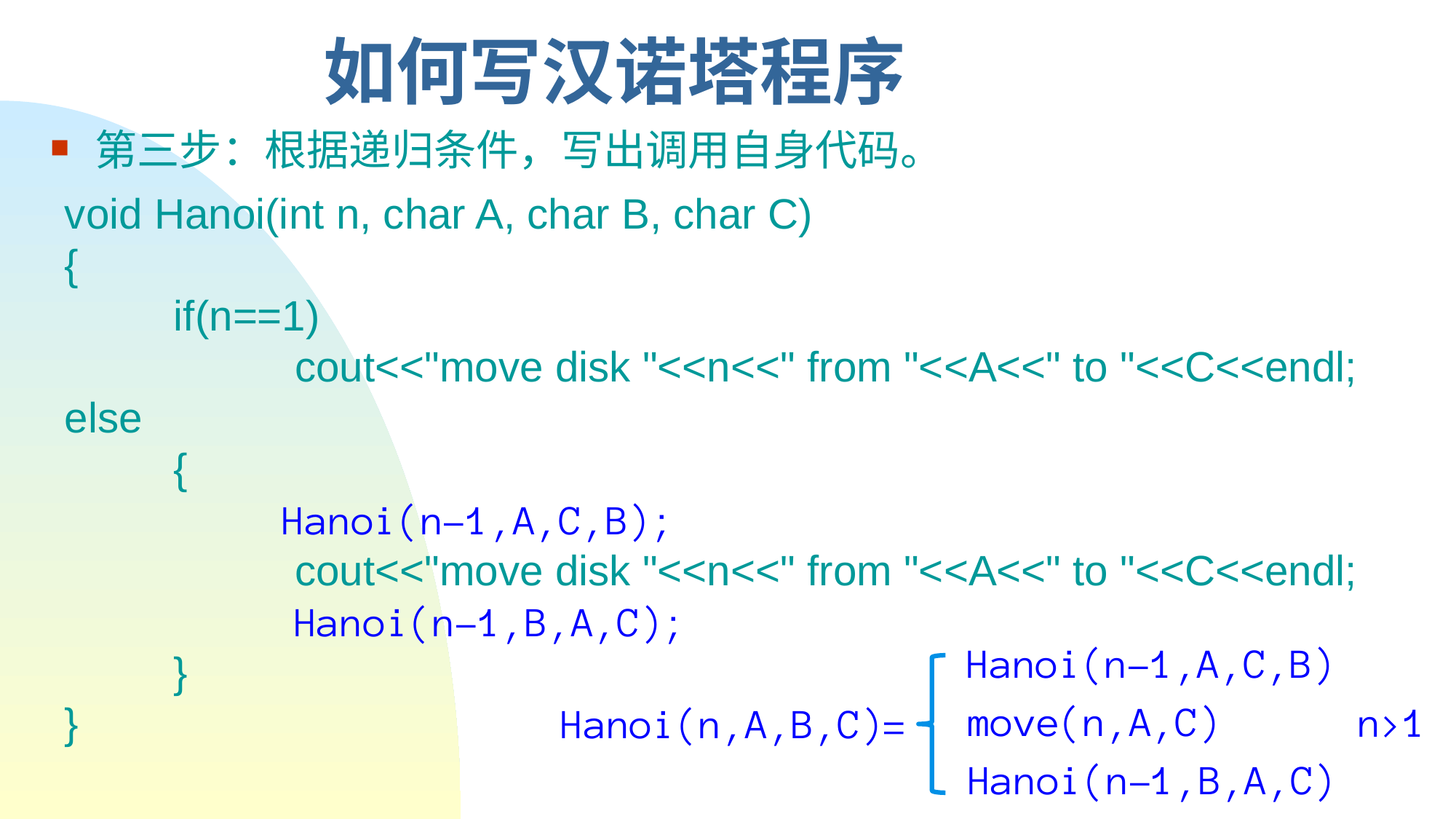

# 如何写汉诺塔程序
第三步：根据递归条件，写出调用自身代码。
void Hanoi(int n, char A, char B, char C)
{
	if(n==1)
		 cout<<"move disk "<<n<<" from "<<A<<" to "<<C<<endl; 	else
	{
		Hanoi(n-1,A,C,B);
		 cout<<"move disk "<<n<<" from "<<A<<" to "<<C<<endl;
 		 Hanoi(n-1,B,A,C);
	}
}
Hanoi(n-1,A,C,B)

move(n,A,C)
n>1
Hanoi(n,A,B,C)=
Hanoi(n-1,B,A,C)